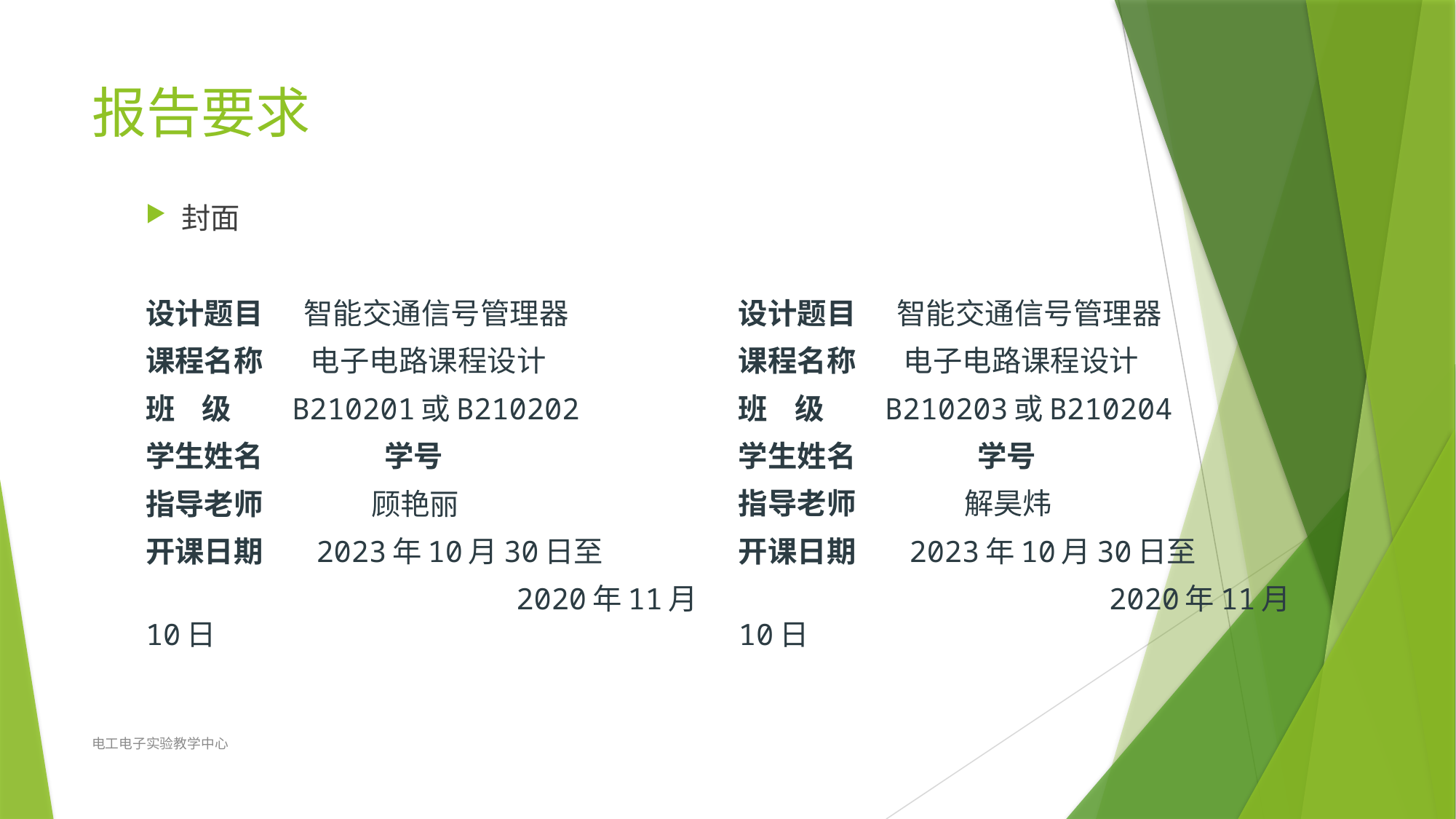

# 报告要求

设计题目      智能交通信号管理器
课程名称       电子电路课程设计
班    级	        B210203或B210204
学生姓名                  学号
指导老师                解昊炜
开课日期       2023年10月30日至
                     2020年11月10日

封面

设计题目      智能交通信号管理器
课程名称       电子电路课程设计
班    级	        B210201或B210202
学生姓名                  学号
指导老师                顾艳丽
开课日期       2023年10月30日至
                     2020年11月10日

电工电子实验教学中心